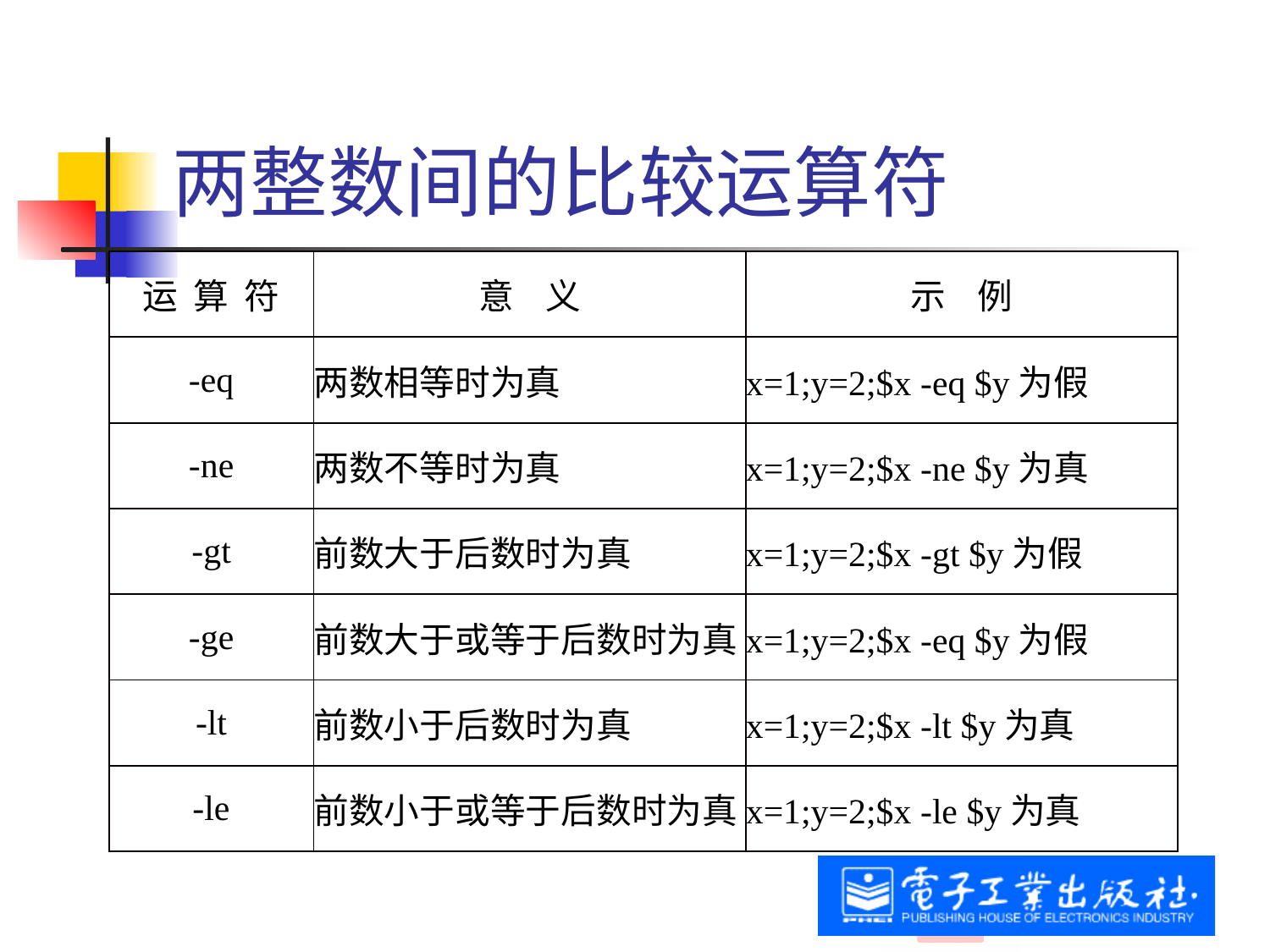

# 两整数间的比较运算符
| 运 算 符 | 意 义 | 示 例 |
| --- | --- | --- |
| -eq | 两数相等时为真 | x=1;y=2;$x -eq $y为假 |
| -ne | 两数不等时为真 | x=1;y=2;$x -ne $y为真 |
| -gt | 前数大于后数时为真 | x=1;y=2;$x -gt $y为假 |
| -ge | 前数大于或等于后数时为真 | x=1;y=2;$x -eq $y为假 |
| -lt | 前数小于后数时为真 | x=1;y=2;$x -lt $y为真 |
| -le | 前数小于或等于后数时为真 | x=1;y=2;$x -le $y为真 |